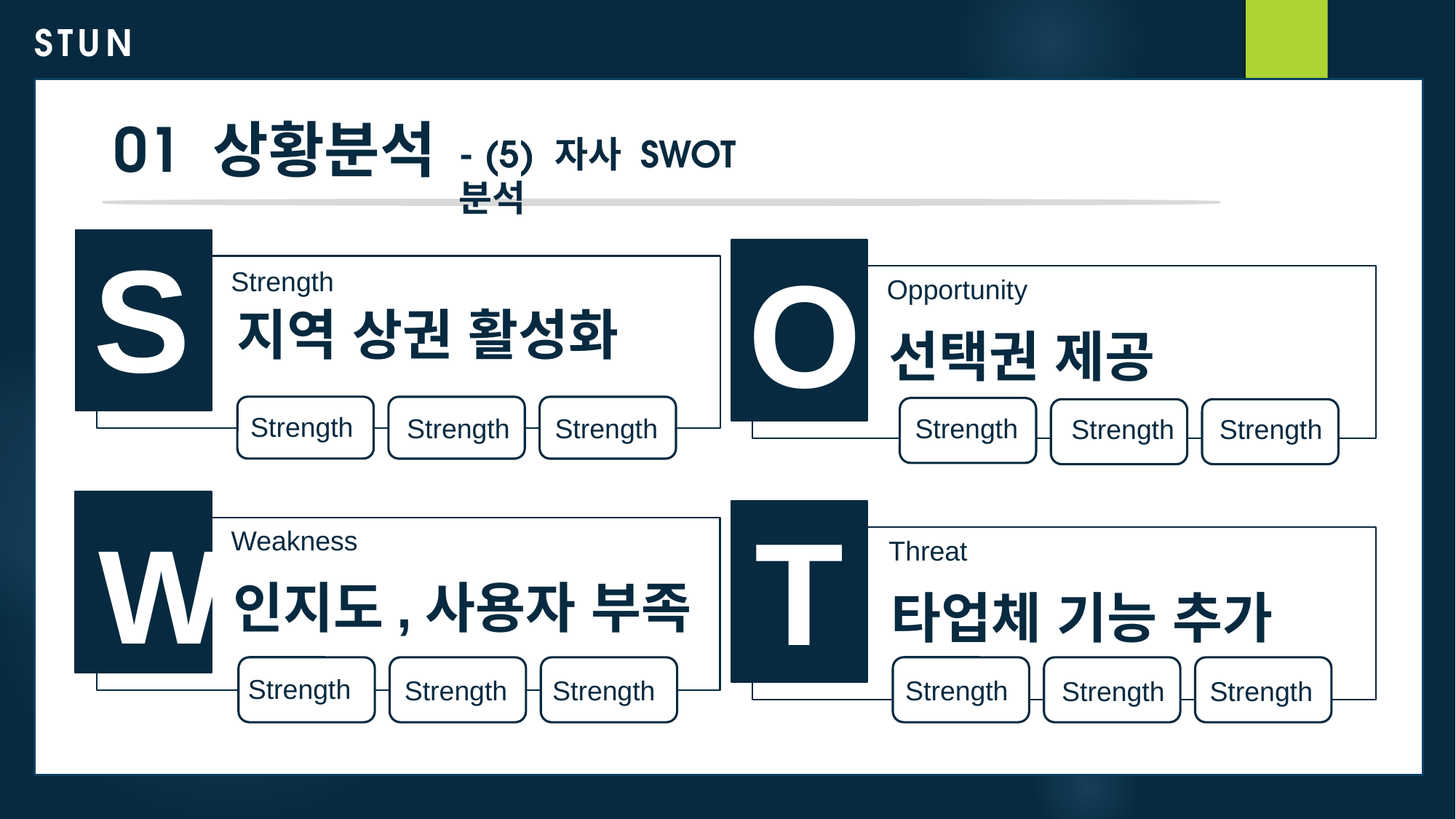

STUN

01 상황분석
- (5) 자사 SWOT분석

S

O

Strength
Opportunity
지역 상권 활성화
선택권 제공

Strength
Strength
Strength
Strength
Strength
Strength

W

T

Weakness
Threat
인지도,사용자 부족
타업체 기능 추가

Strength
Strength
Strength
Strength
Strength
Strength